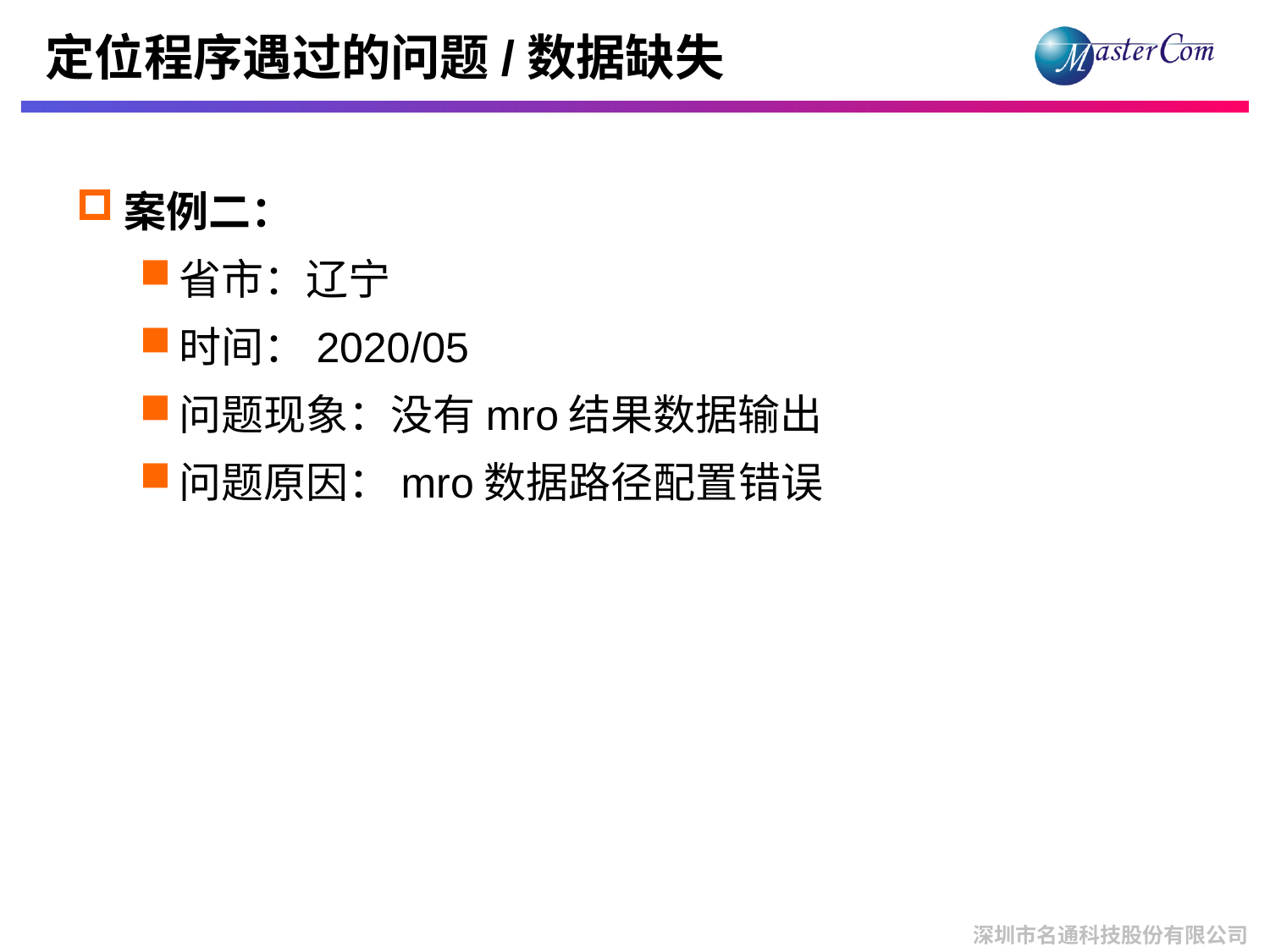

# 定位程序遇过的问题/数据缺失
案例二：
省市：辽宁
时间：2020/05
问题现象：没有mro结果数据输出
问题原因：mro数据路径配置错误